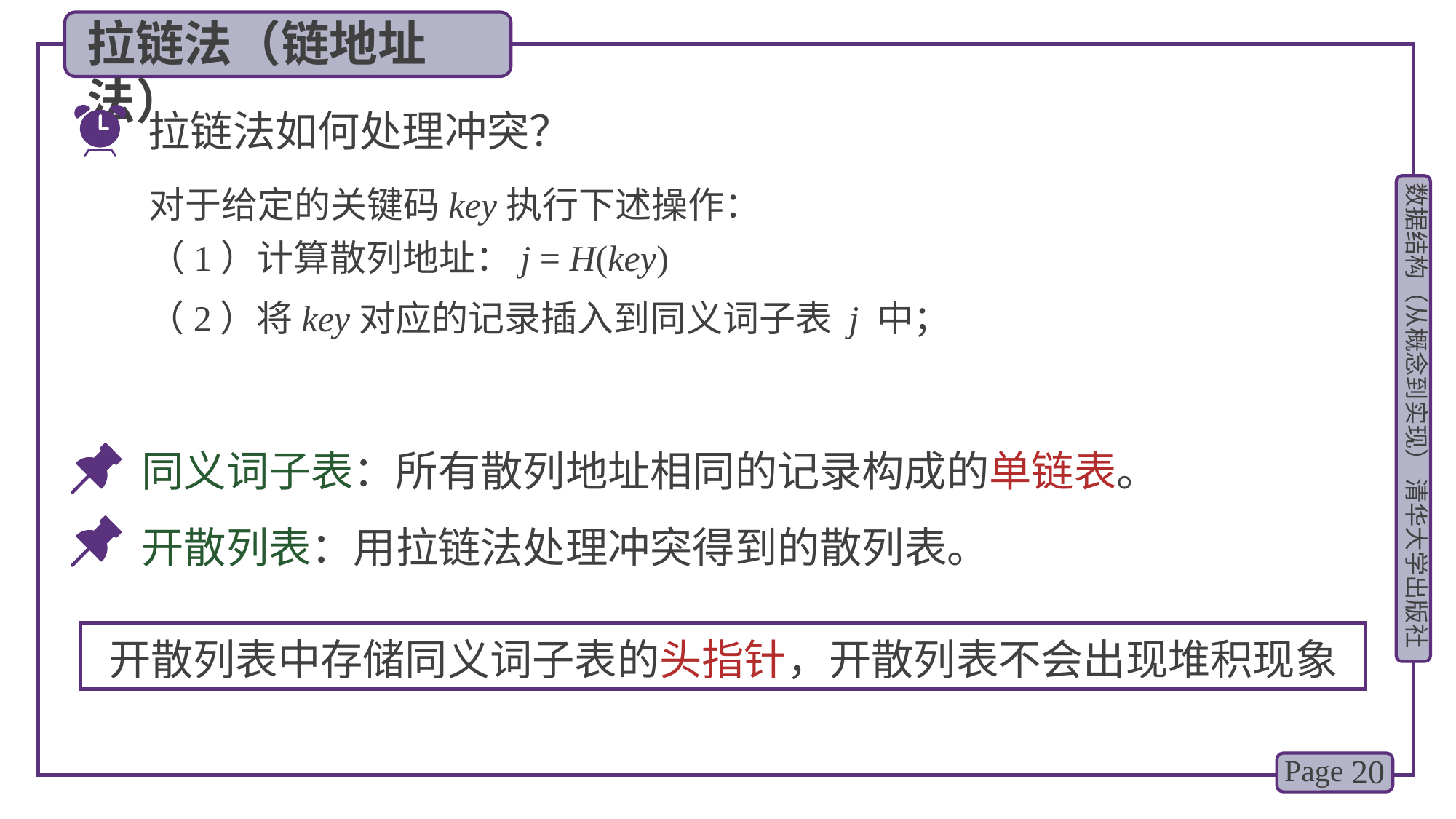

拉链法（链地址法）

拉链法如何处理冲突？

对于给定的关键码key执行下述操作：
（1）计算散列地址：j = H(key)
（2）将key对应的记录插入到同义词子表 j 中；
同义词子表：所有散列地址相同的记录构成的单链表。

开散列表：用拉链法处理冲突得到的散列表。
开散列表中存储同义词子表的头指针，开散列表不会出现堆积现象